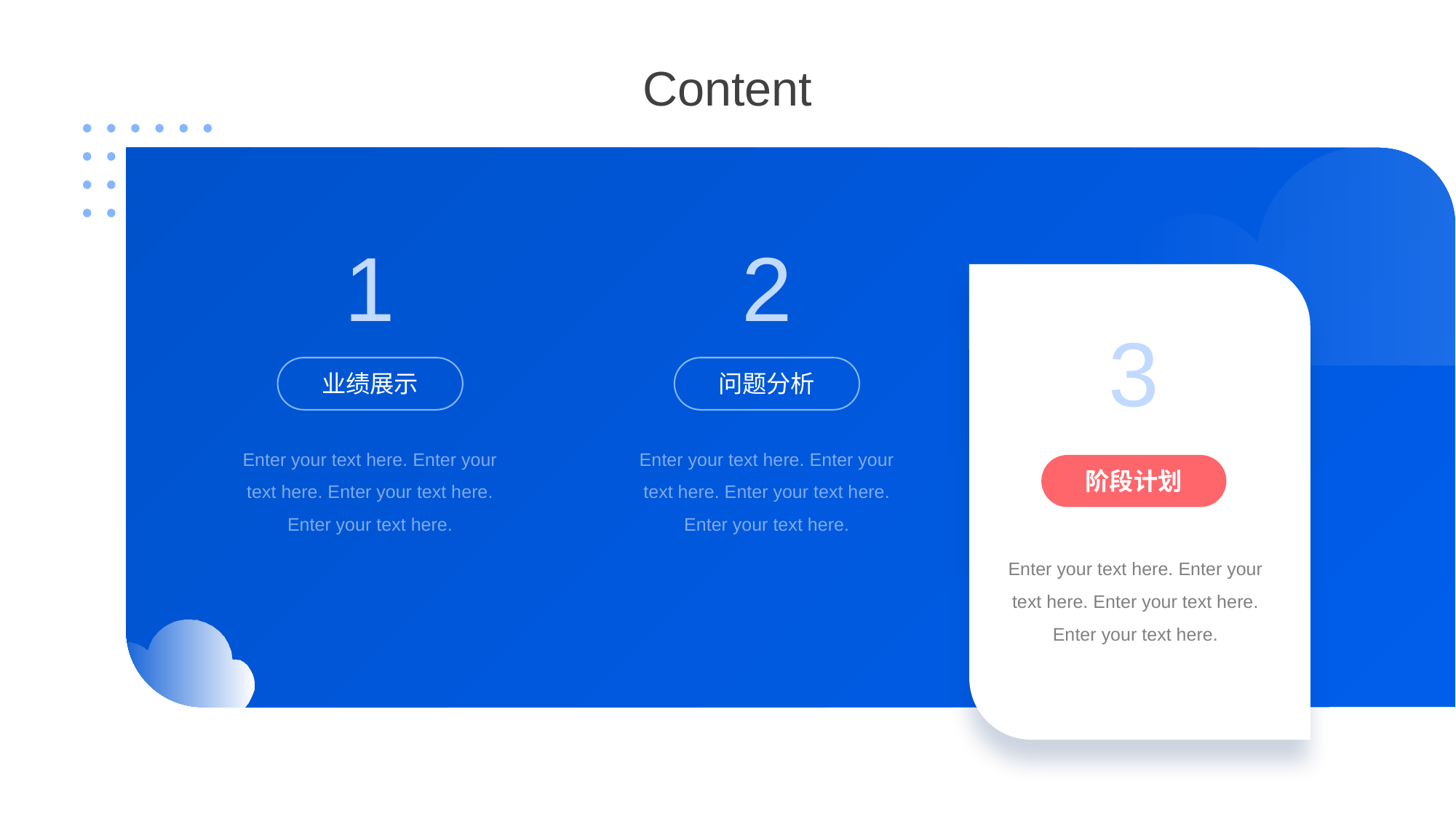

Content

1
2
3

业绩展示
问题分析
Enter your text here. Enter your text here. Enter your text here. Enter your text here.
Enter your text here. Enter your text here. Enter your text here. Enter your text here.

阶段计划
Enter your text here. Enter your text here. Enter your text here. Enter your text here.